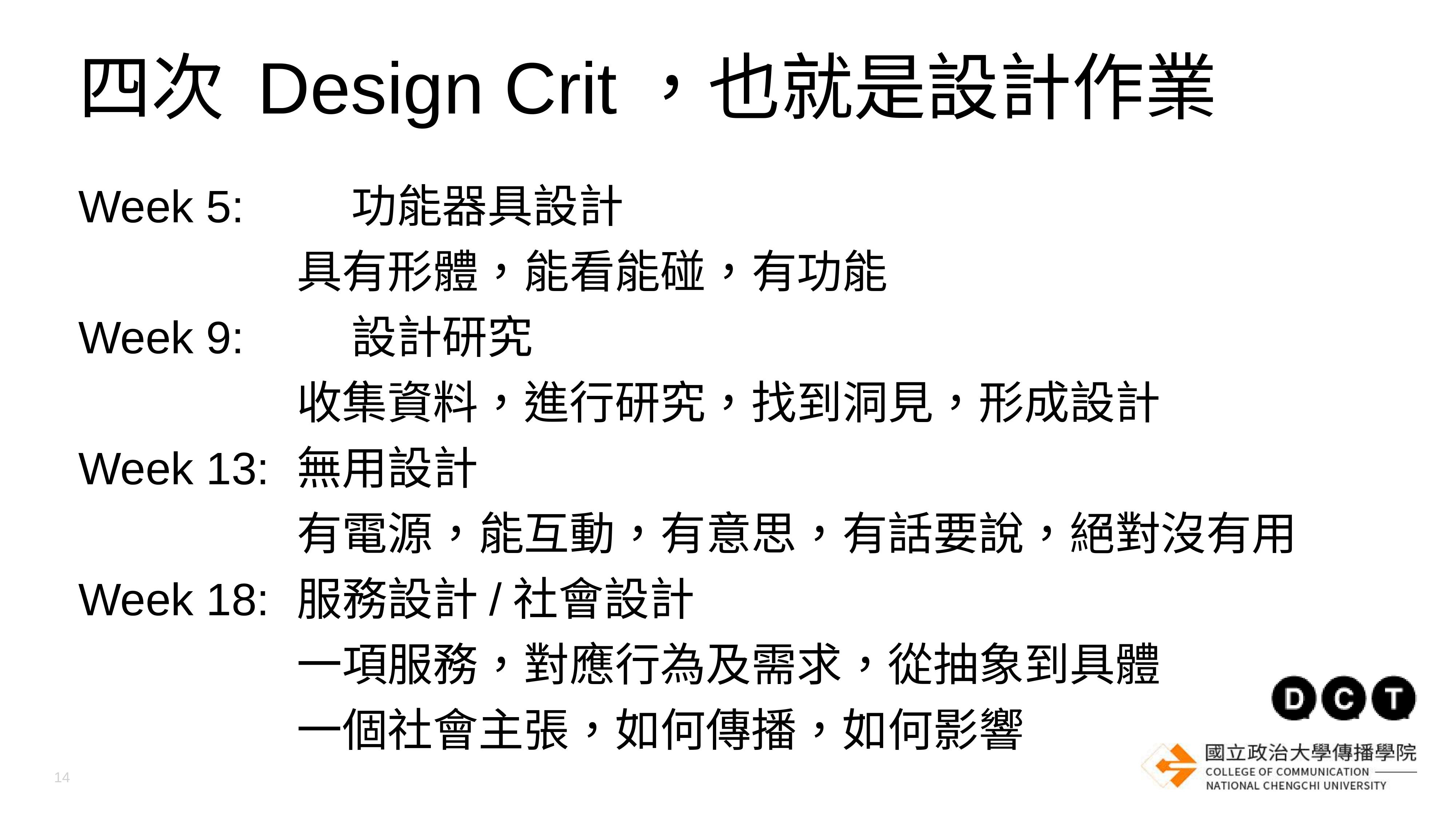

四次 Design Crit，也就是設計作業
Week 5:		功能器具設計
				具有形體，能看能碰，有功能
Week 9:		設計研究
				收集資料，進行研究，找到洞見，形成設計
Week 13:	無用設計
				有電源，能互動，有意思，有話要說，絕對沒有用
Week 18:	服務設計/社會設計
				一項服務，對應行為及需求，從抽象到具體
				一個社會主張，如何傳播，如何影響